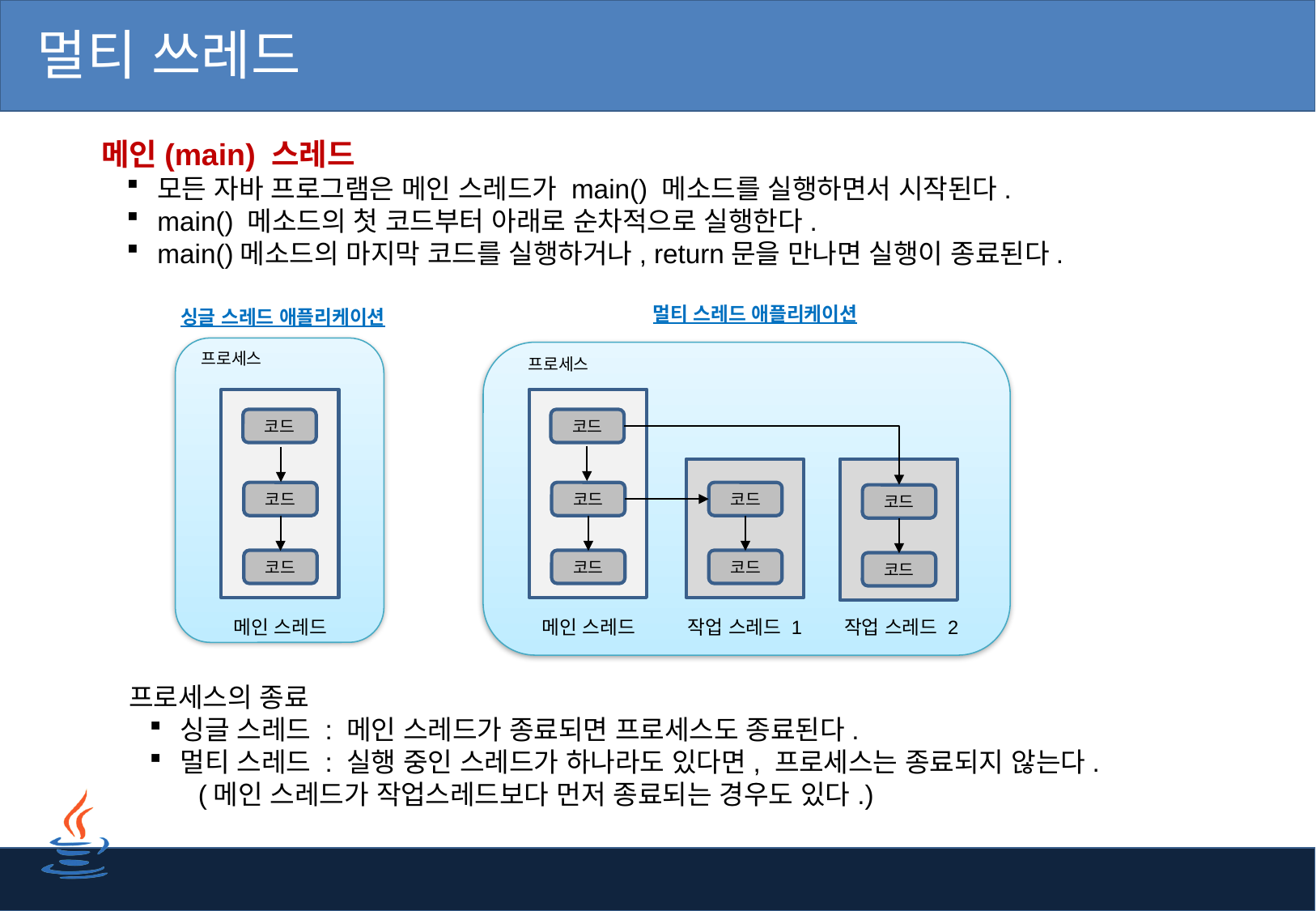

멀티 쓰레드
  메인(main) 스레드
모든 자바 프로그램은 메인 스레드가 main() 메소드를 실행하면서 시작된다.
main() 메소드의 첫 코드부터 아래로 순차적으로 실행한다.
main()메소드의 마지막 코드를 실행하거나, return문을 만나면 실행이 종료된다.

멀티 스레드 애플리케이션

프로세스

코드

코드
코드
코드
코드
코드
코드
메인 스레드
작업 스레드 1
작업 스레드 2
싱글 스레드 애플리케이션

프로세스

코드
코드
코드
메인 스레드
   프로세스의 종료
싱글 스레드 : 메인 스레드가 종료되면 프로세스도 종료된다.
멀티 스레드 : 실행 중인 스레드가 하나라도 있다면, 프로세스는 종료되지 않는다.
     (메인 스레드가 작업스레드보다 먼저 종료되는 경우도 있다.)